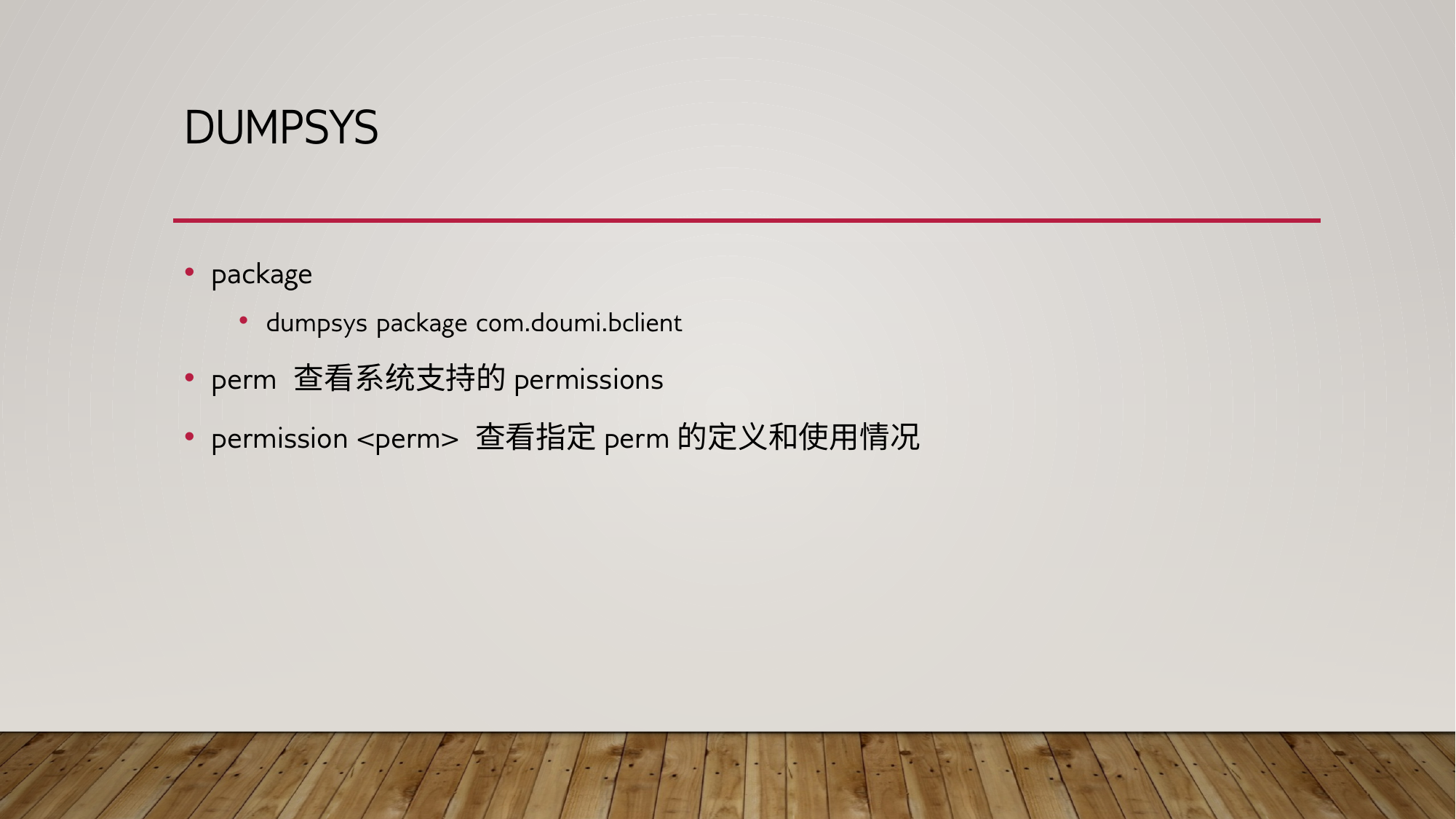

# dumpsys
package
dumpsys package com.doumi.bclient
perm 查看系统支持的permissions
permission <perm> 查看指定perm的定义和使用情况